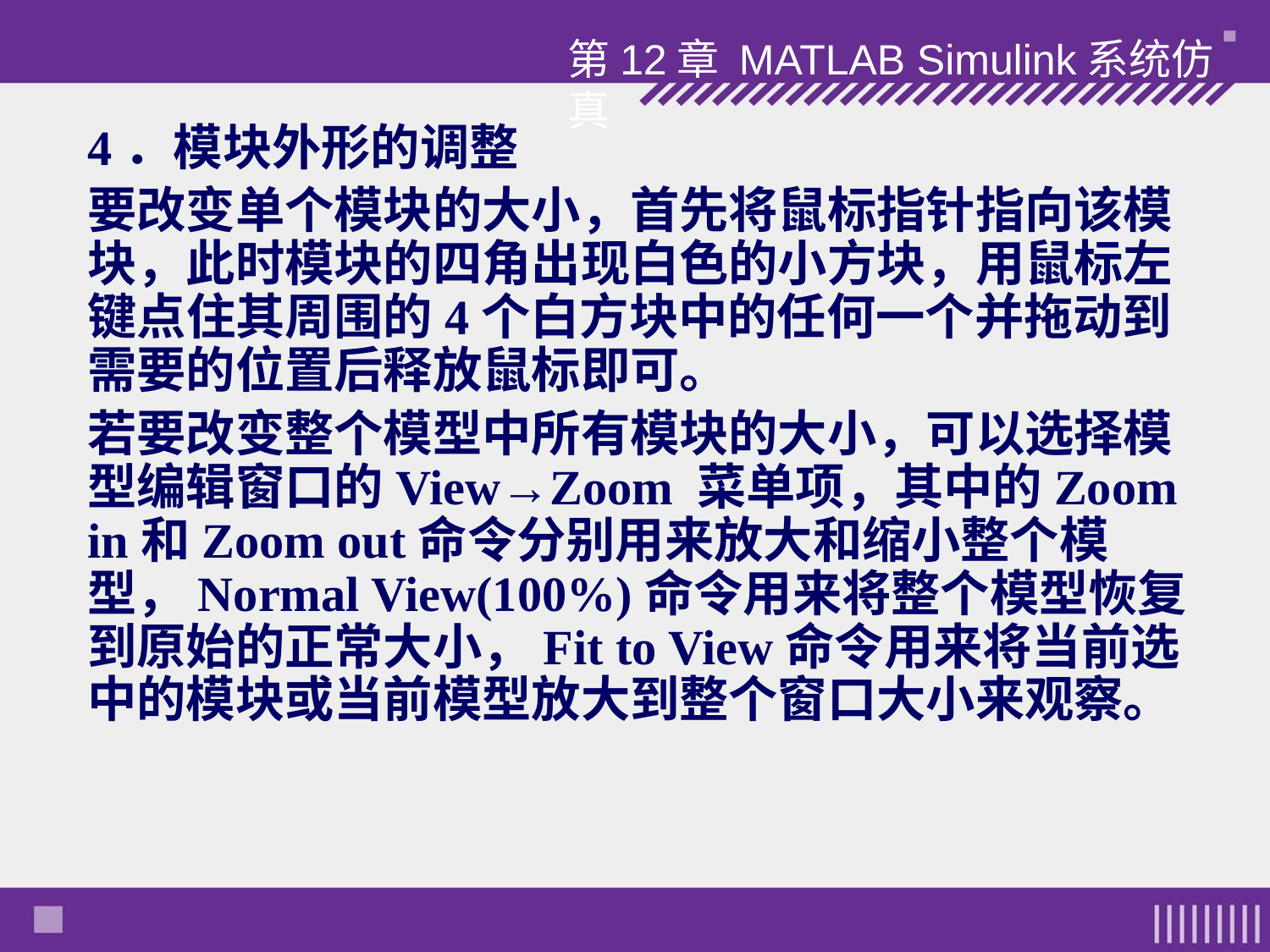

第12章 MATLAB Simulink系统仿真
4．模块外形的调整
要改变单个模块的大小，首先将鼠标指针指向该模块，此时模块的四角出现白色的小方块，用鼠标左键点住其周围的4个白方块中的任何一个并拖动到需要的位置后释放鼠标即可。
若要改变整个模型中所有模块的大小，可以选择模型编辑窗口的View→Zoom 菜单项，其中的Zoom in和Zoom out命令分别用来放大和缩小整个模型，Normal View(100%)命令用来将整个模型恢复到原始的正常大小，Fit to View命令用来将当前选中的模块或当前模型放大到整个窗口大小来观察。